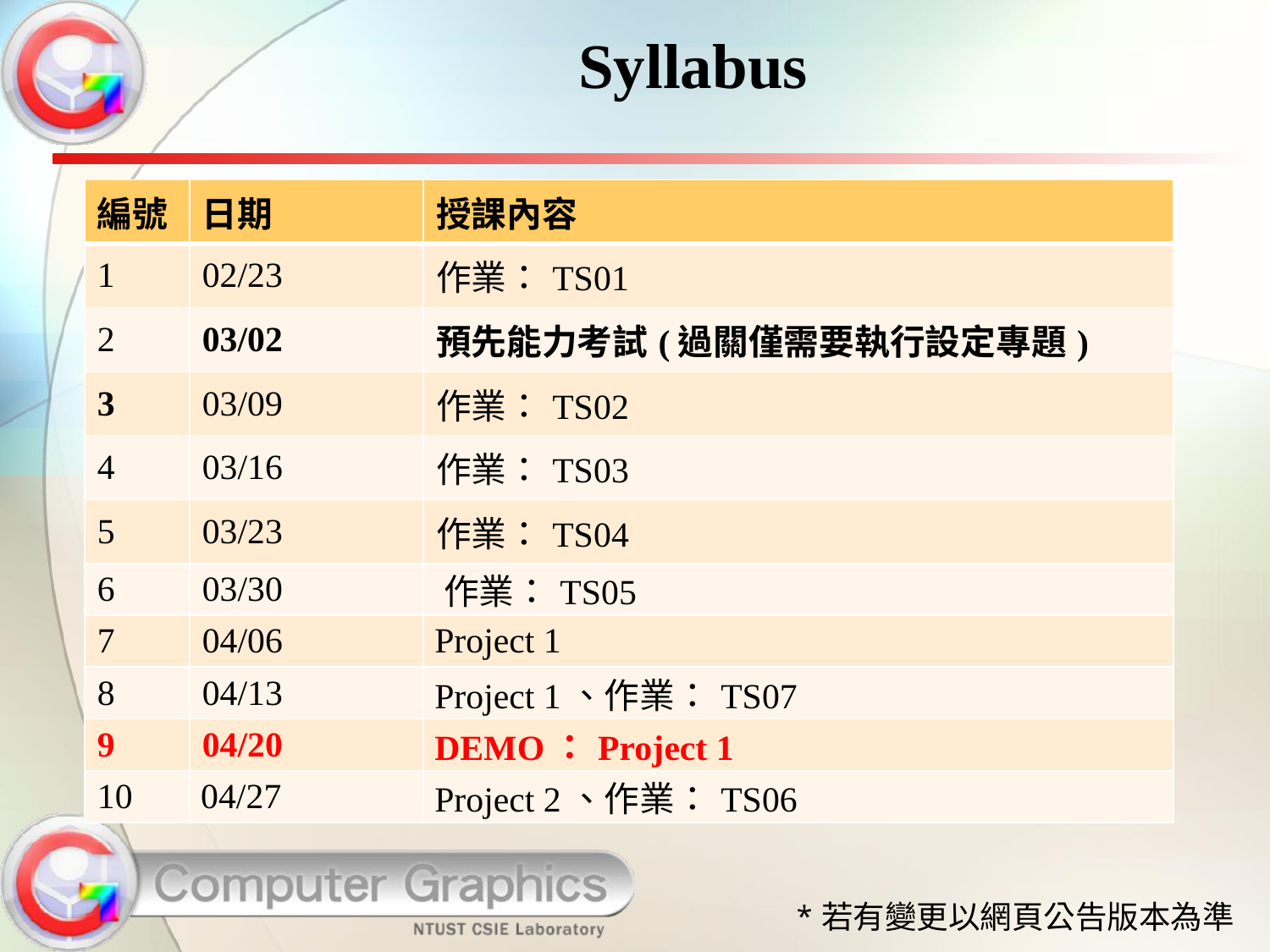

# Syllabus
| 編號 | 日期 | 授課內容 |
| --- | --- | --- |
| 1 | 02/23 | 作業：TS01 |
| 2 | 03/02 | 預先能力考試(過關僅需要執行設定專題) |
| 3 | 03/09 | 作業：TS02 |
| 4 | 03/16 | 作業：TS03 |
| 5 | 03/23 | 作業：TS04 |
| 6 | 03/30 | 作業：TS05 |
| 7 | 04/06 | Project 1 |
| 8 | 04/13 | Project 1、作業：TS07 |
| 9 | 04/20 | DEMO：Project 1 |
| 10 | 04/27 | Project 2、作業：TS06 |

*若有變更以網頁公告版本為準